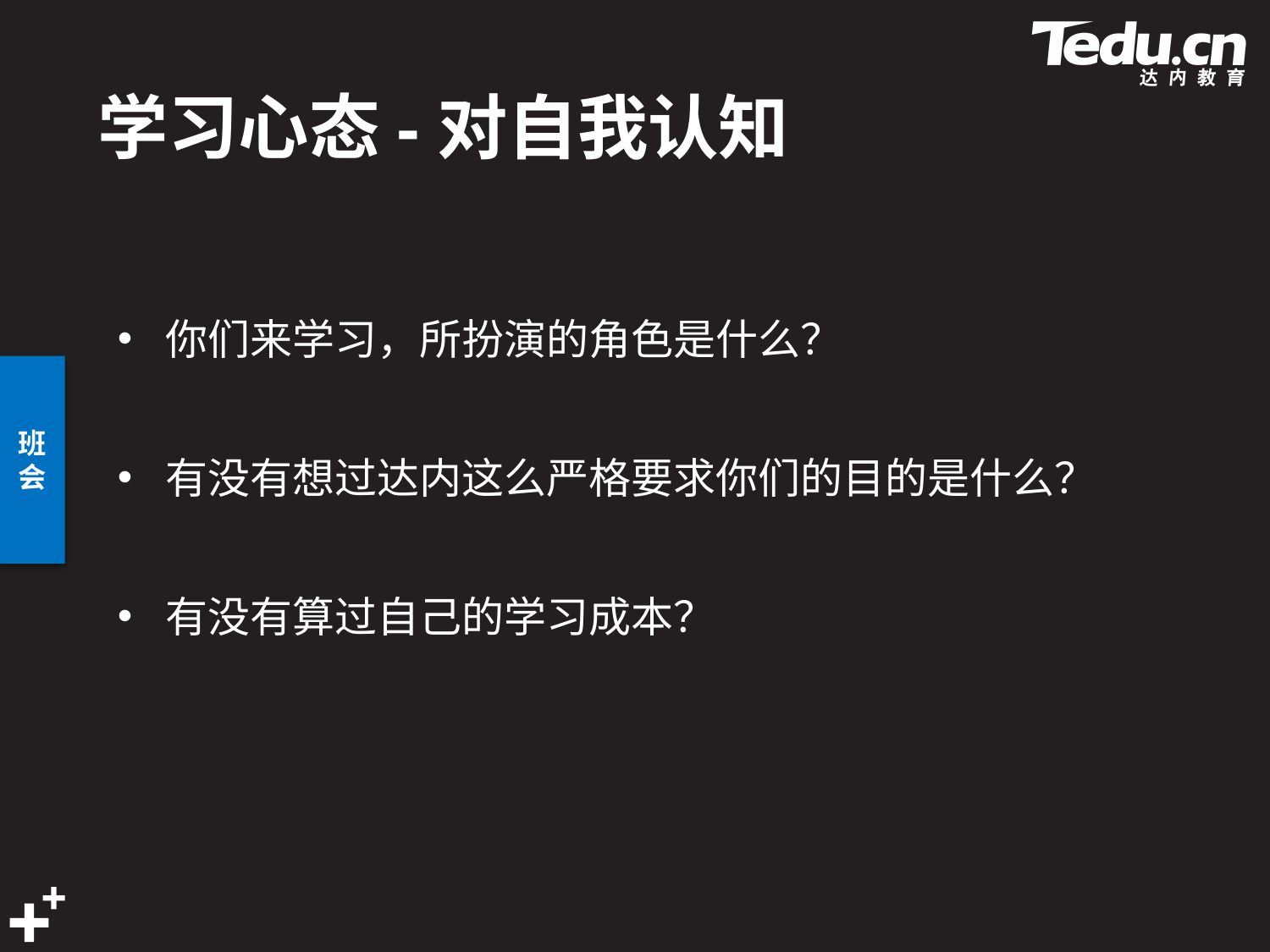

# 学习心态-对自我认知
你们来学习，所扮演的角色是什么？

有没有想过达内这么严格要求你们的目的是什么？

有没有算过自己的学习成本？